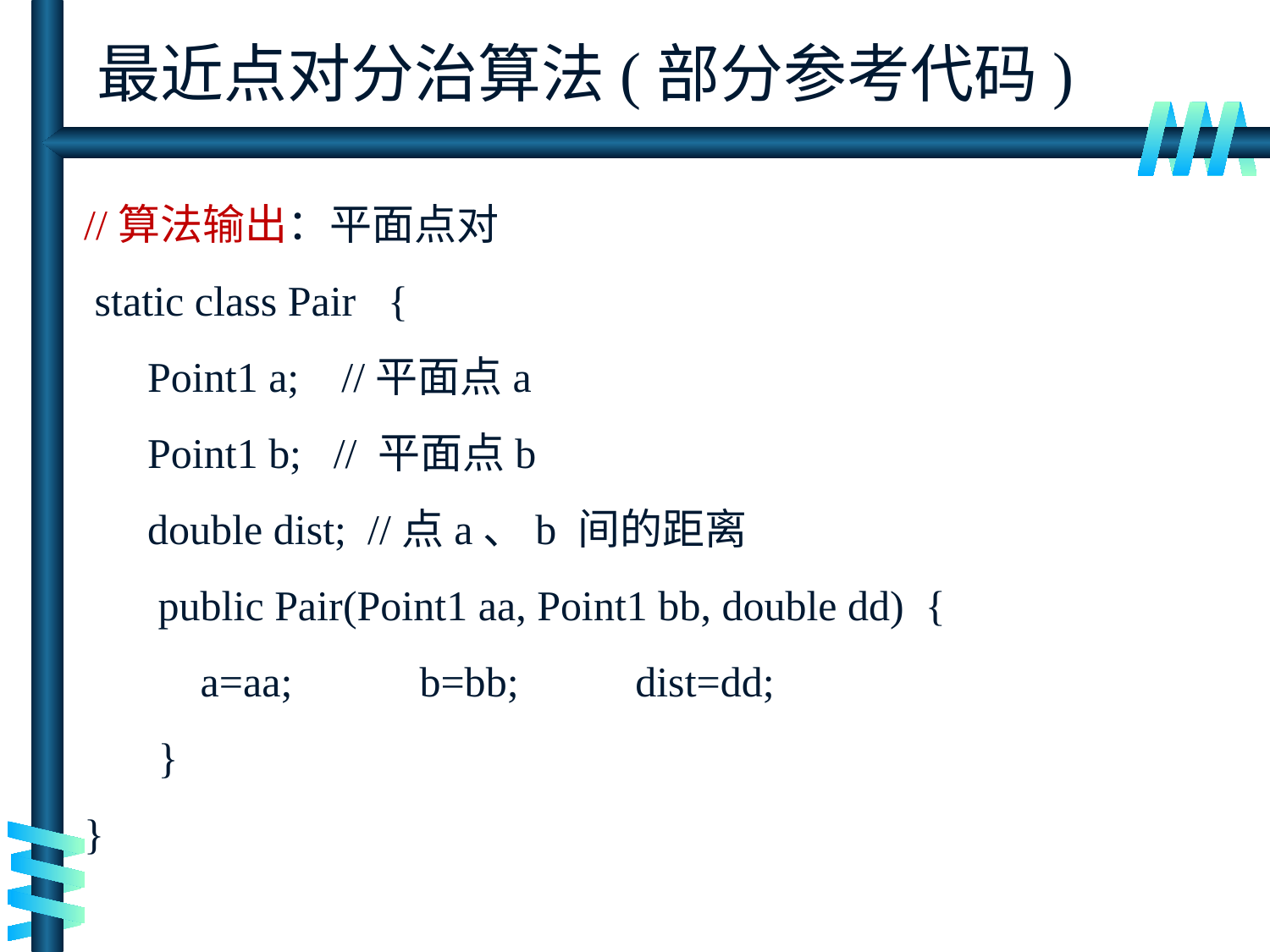

# 最近点对分治算法(部分参考代码)
//算法输出：平面点对
 static class Pair   {
      Point1 a;    //平面点a
      Point1 b;   // 平面点b
      double dist;  //点a、b 间的距离
       public Pair(Point1 aa, Point1 bb, double dd)  {
           a=aa;            b=bb;           dist=dd;
       }
}